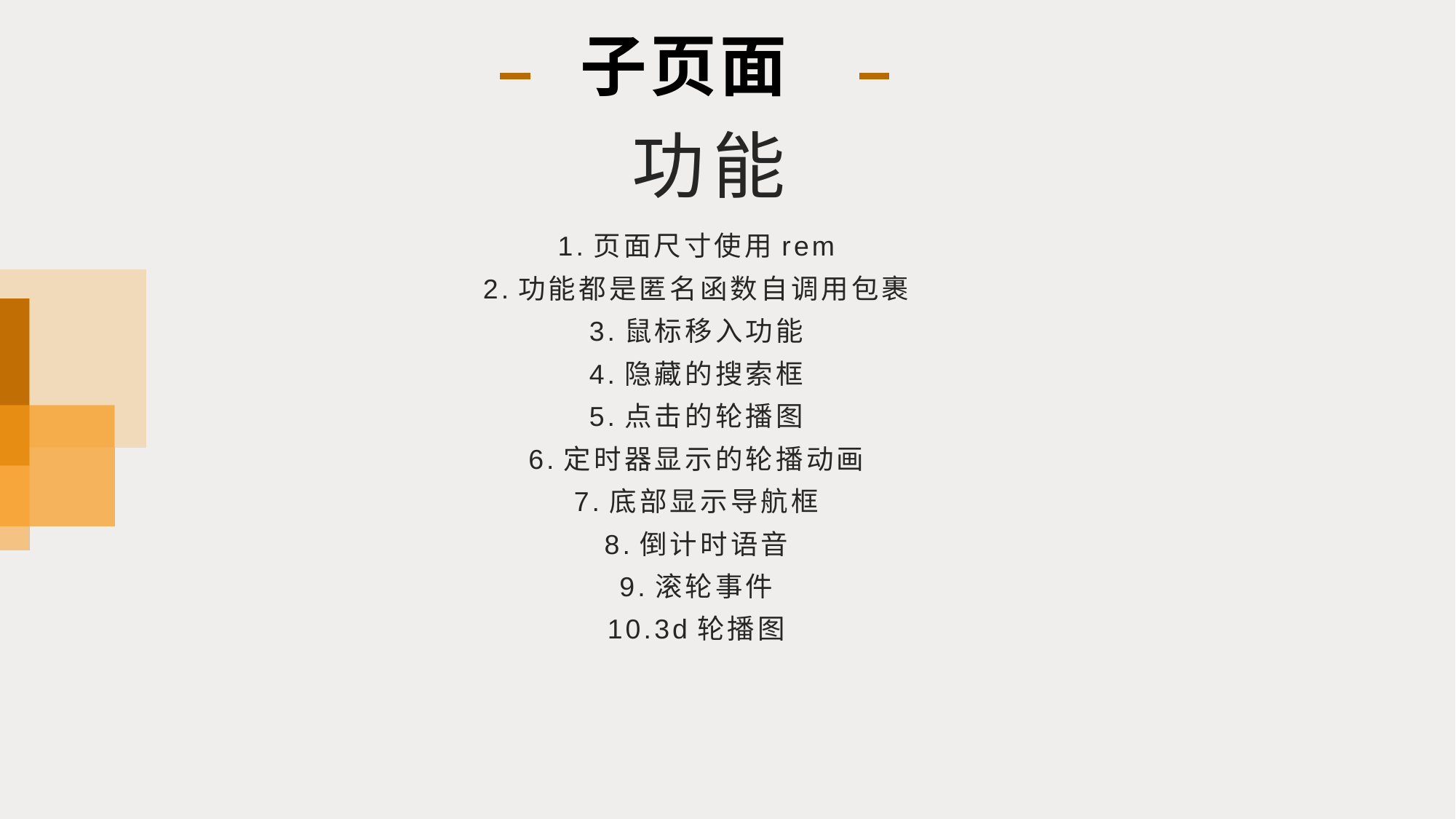

子页面
功能
1.页面尺寸使用rem
2.功能都是匿名函数自调用包裹
3.鼠标移入功能
4.隐藏的搜索框
5.点击的轮播图
6.定时器显示的轮播动画
7.底部显示导航框
8.倒计时语音
9.滚轮事件
10.3d轮播图